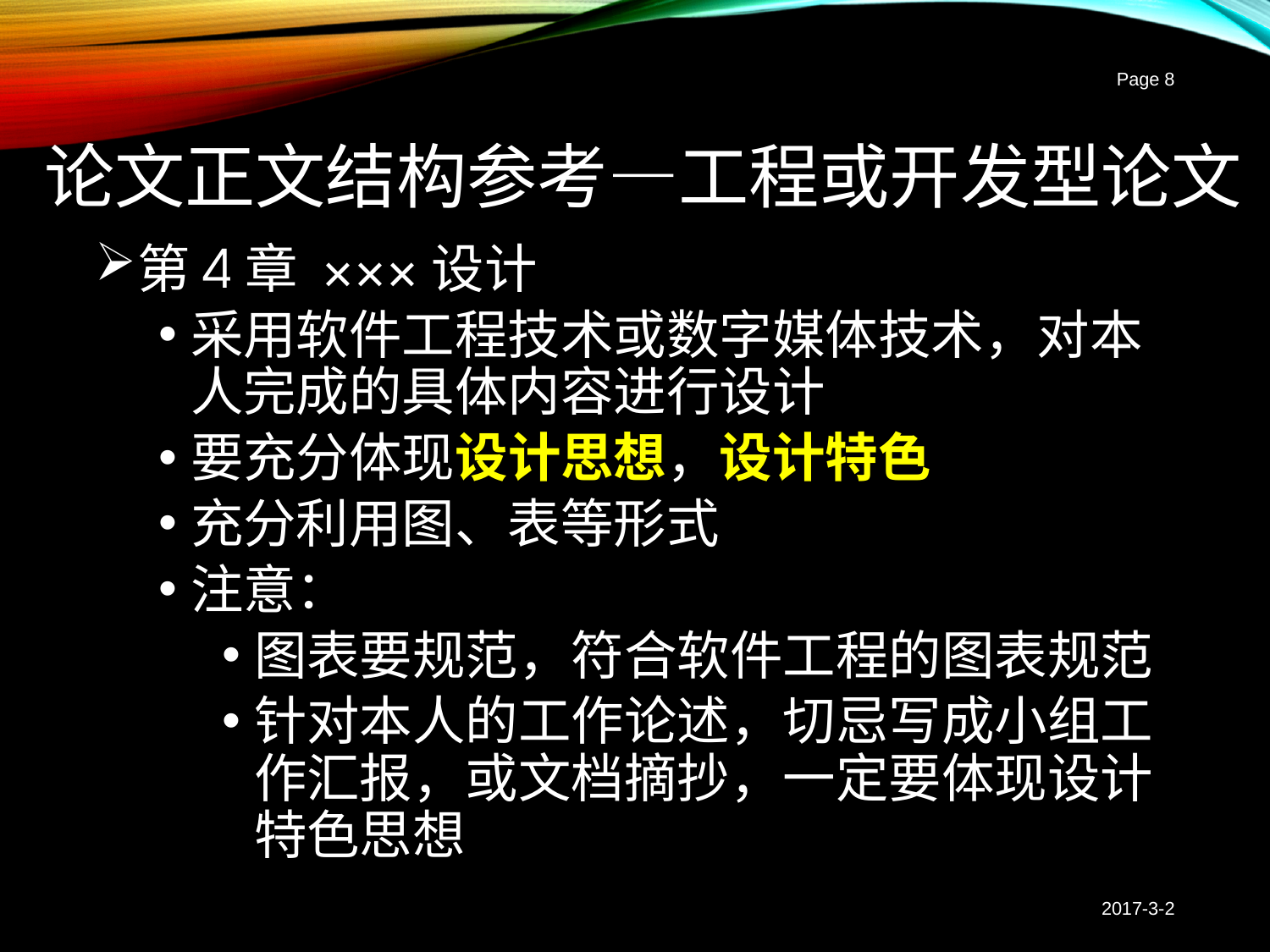

Page 8
# 论文正文结构参考—工程或开发型论文
第4章 ×××设计
采用软件工程技术或数字媒体技术，对本人完成的具体内容进行设计
要充分体现设计思想，设计特色
充分利用图、表等形式
注意：
图表要规范，符合软件工程的图表规范
针对本人的工作论述，切忌写成小组工作汇报，或文档摘抄，一定要体现设计特色思想
2017-3-2